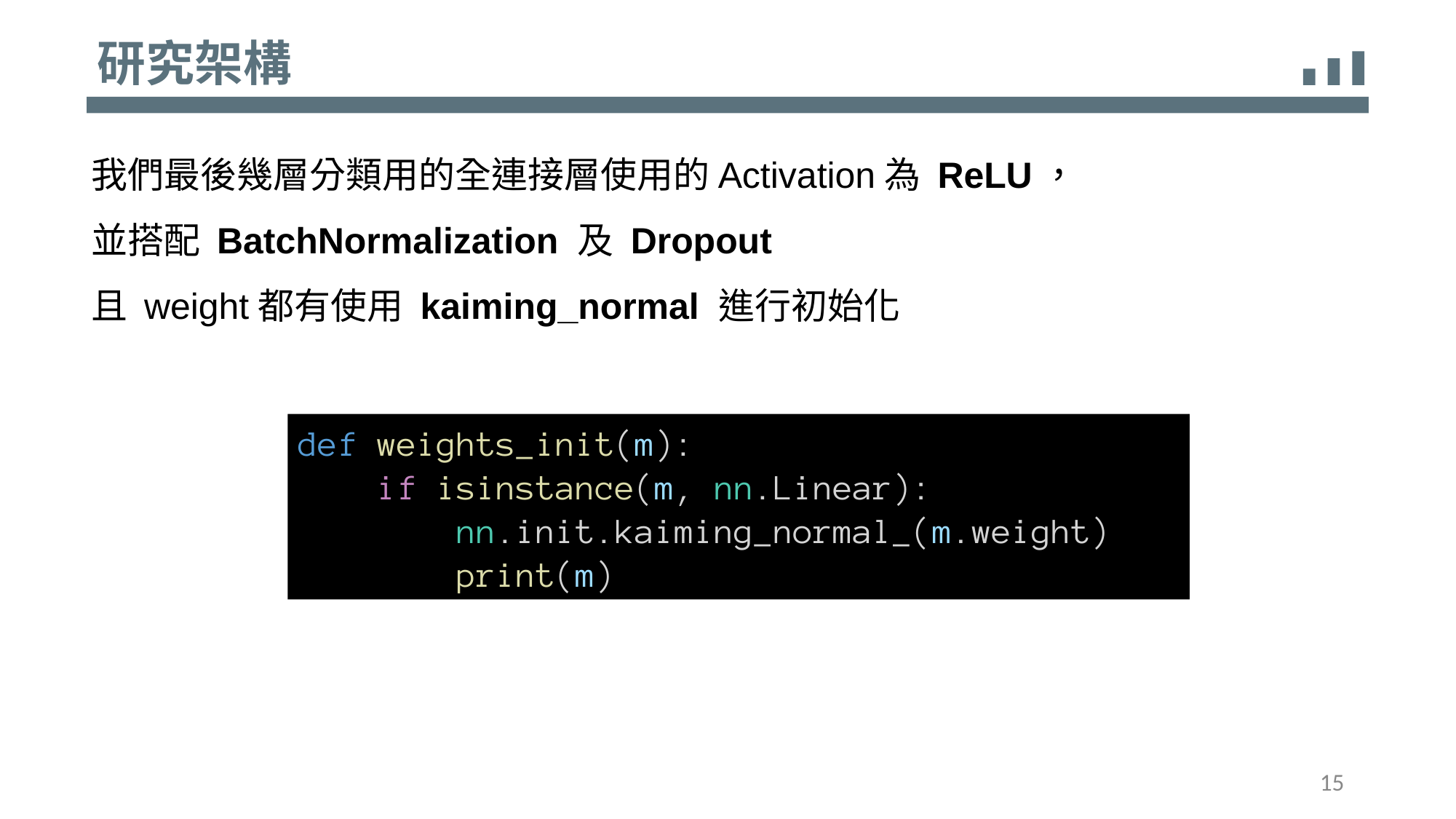

研究架構

我們最後幾層分類用的全連接層使用的Activation為 ReLU，
並搭配 BatchNormalization 及 Dropout
且 weight都有使用 kaiming_normal 進行初始化
def weights_init(m):
    if isinstance(m, nn.Linear):
        nn.init.kaiming_normal_(m.weight)
        print(m)

15